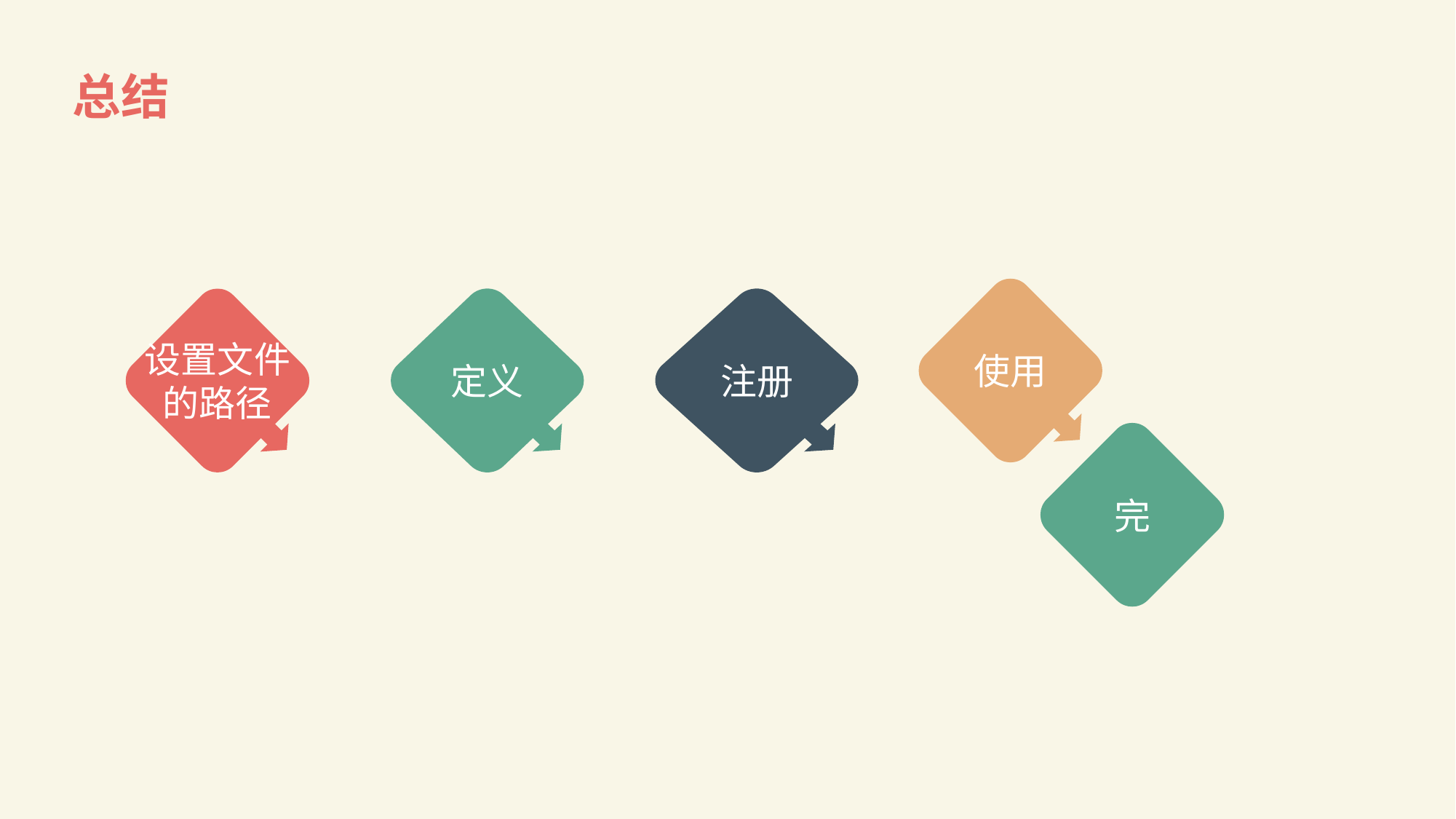

# 总结
使用
定义
注册
设置文件的路径
完